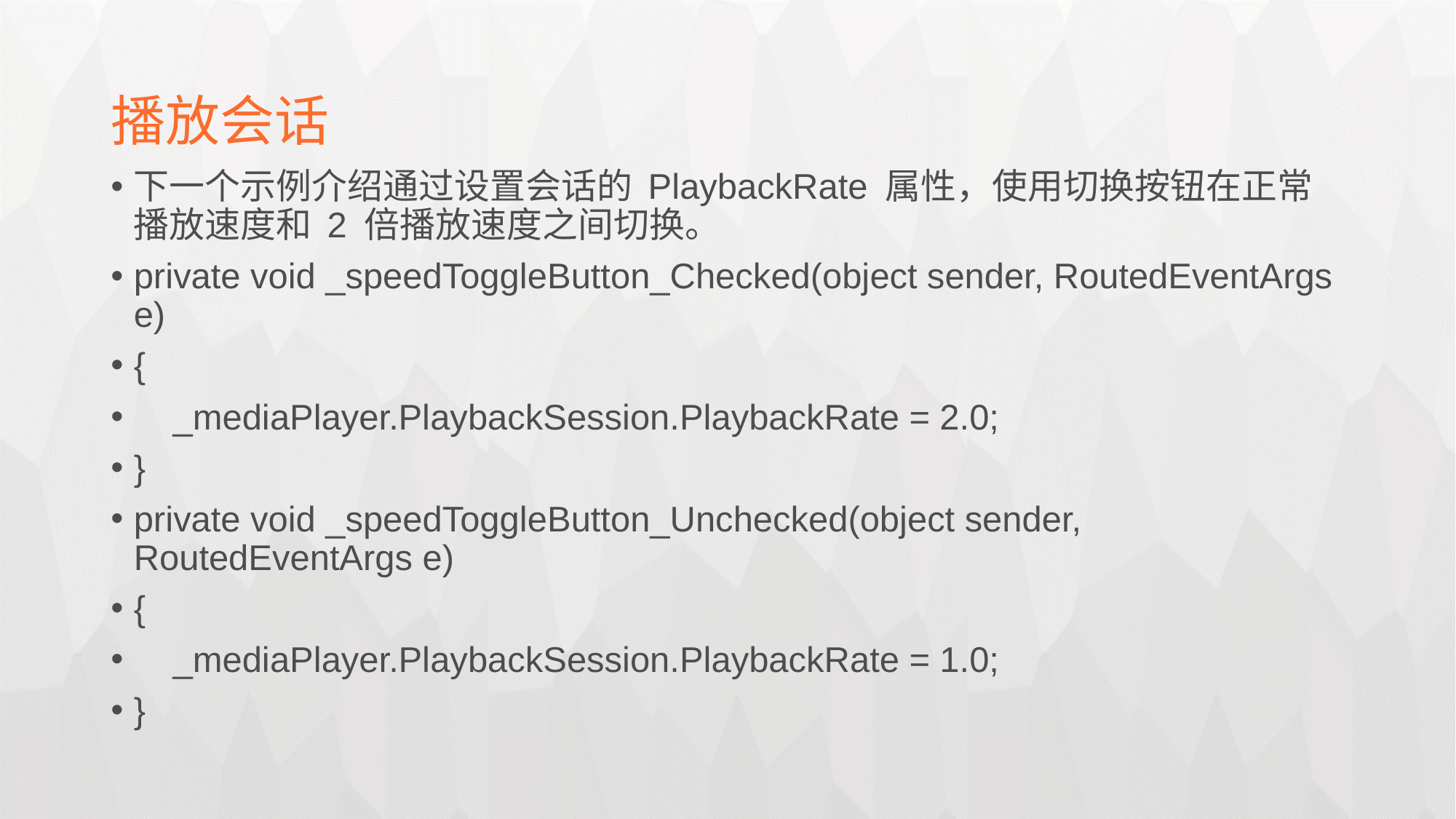

播放会话
下一个示例介绍通过设置会话的 PlaybackRate 属性，使用切换按钮在正常播放速度和 2 倍播放速度之间切换。
private void _speedToggleButton_Checked(object sender, RoutedEventArgs e)
{
    _mediaPlayer.PlaybackSession.PlaybackRate = 2.0;
}
private void _speedToggleButton_Unchecked(object sender, RoutedEventArgs e)
{
    _mediaPlayer.PlaybackSession.PlaybackRate = 1.0;
}